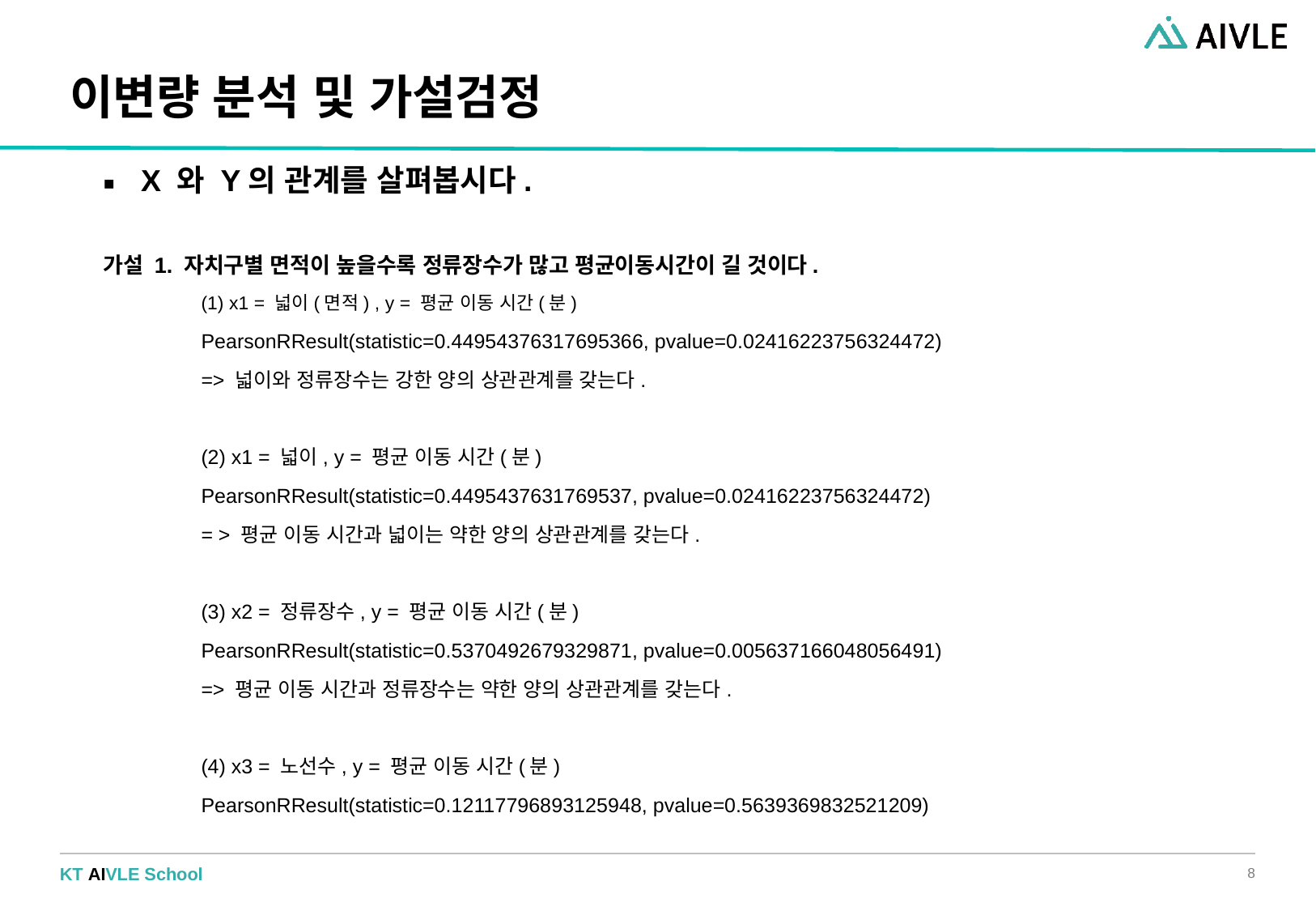

# 이변량 분석 및 가설검정
X 와 Y의 관계를 살펴봅시다.

가설 1. 자치구별 면적이 높을수록 정류장수가 많고 평균이동시간이 길 것이다.
	(1) x1 = 넓이(면적) , y = 평균 이동 시간(분)
	PearsonRResult(statistic=0.44954376317695366, pvalue=0.02416223756324472)
	=> 넓이와 정류장수는 강한 양의 상관관계를 갖는다.

	(2) x1 = 넓이, y = 평균 이동 시간(분)
	PearsonRResult(statistic=0.4495437631769537, pvalue=0.02416223756324472)
	= > 평균 이동 시간과 넓이는 약한 양의 상관관계를 갖는다.

	(3) x2 = 정류장수, y = 평균 이동 시간(분)
	PearsonRResult(statistic=0.5370492679329871, pvalue=0.005637166048056491)
	=> 평균 이동 시간과 정류장수는 약한 양의 상관관계를 갖는다.

	(4) x3 = 노선수, y = 평균 이동 시간(분)
	PearsonRResult(statistic=0.12117796893125948, pvalue=0.5639369832521209)